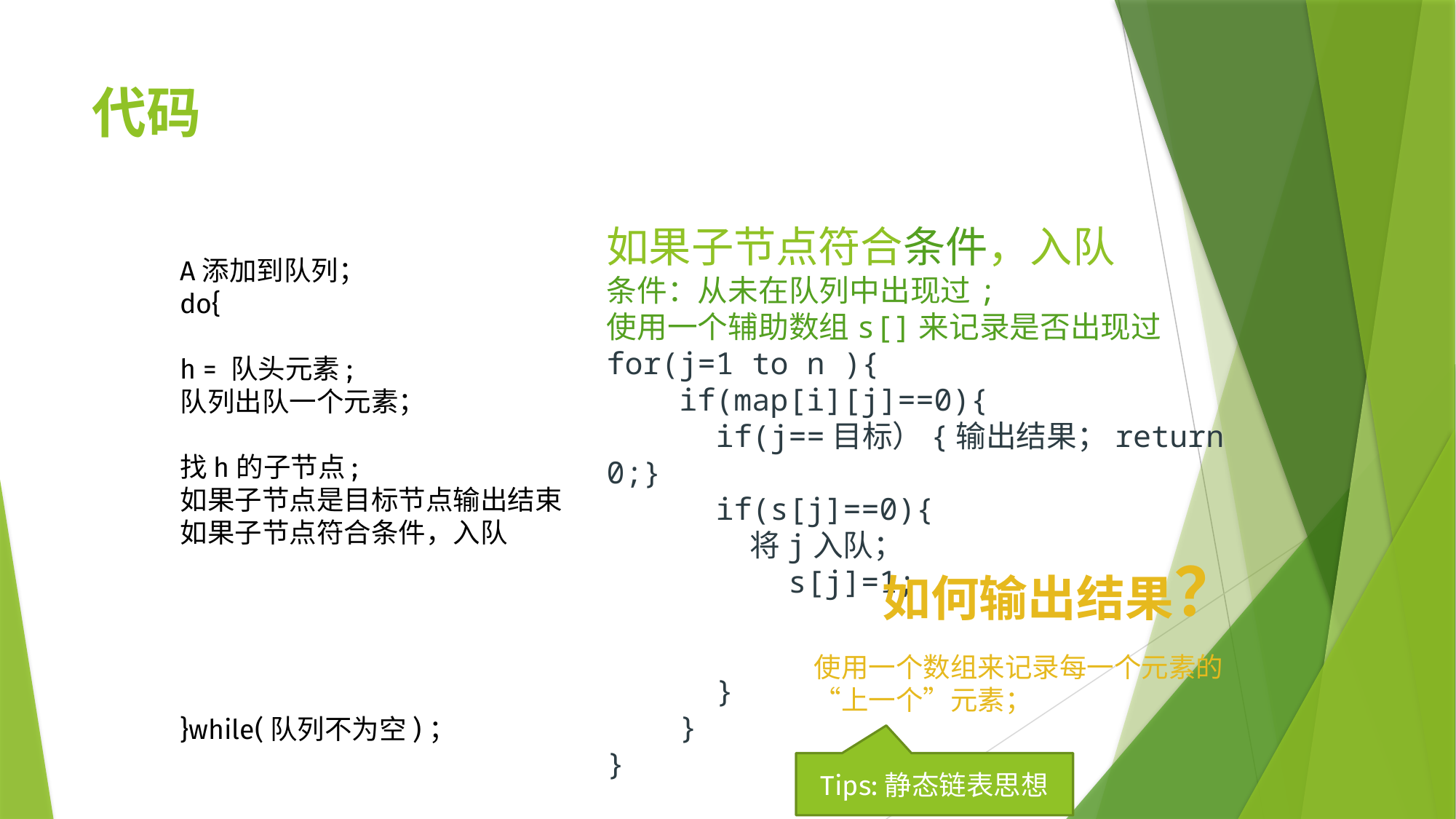

# 代码
如果子节点符合条件，入队
条件：从未在队列中出现过;
使用一个辅助数组s[]来记录是否出现过
for(j=1 to n ){
    if(map[i][j]==0){
	if(j==目标）{输出结果；return 0;}
	if(s[j]==0){
	    将j入队；
	    s[j]=1;

	}
    }
}
A添加到队列；
do{

h = 队头元素;
队列出队一个元素；

找h的子节点;
如果子节点是目标节点输出结束
如果子节点符合条件，入队

}while(队列不为空)；
如何输出结果？
使用一个数组来记录每一个元素的“上一个”元素；
Tips:静态链表思想